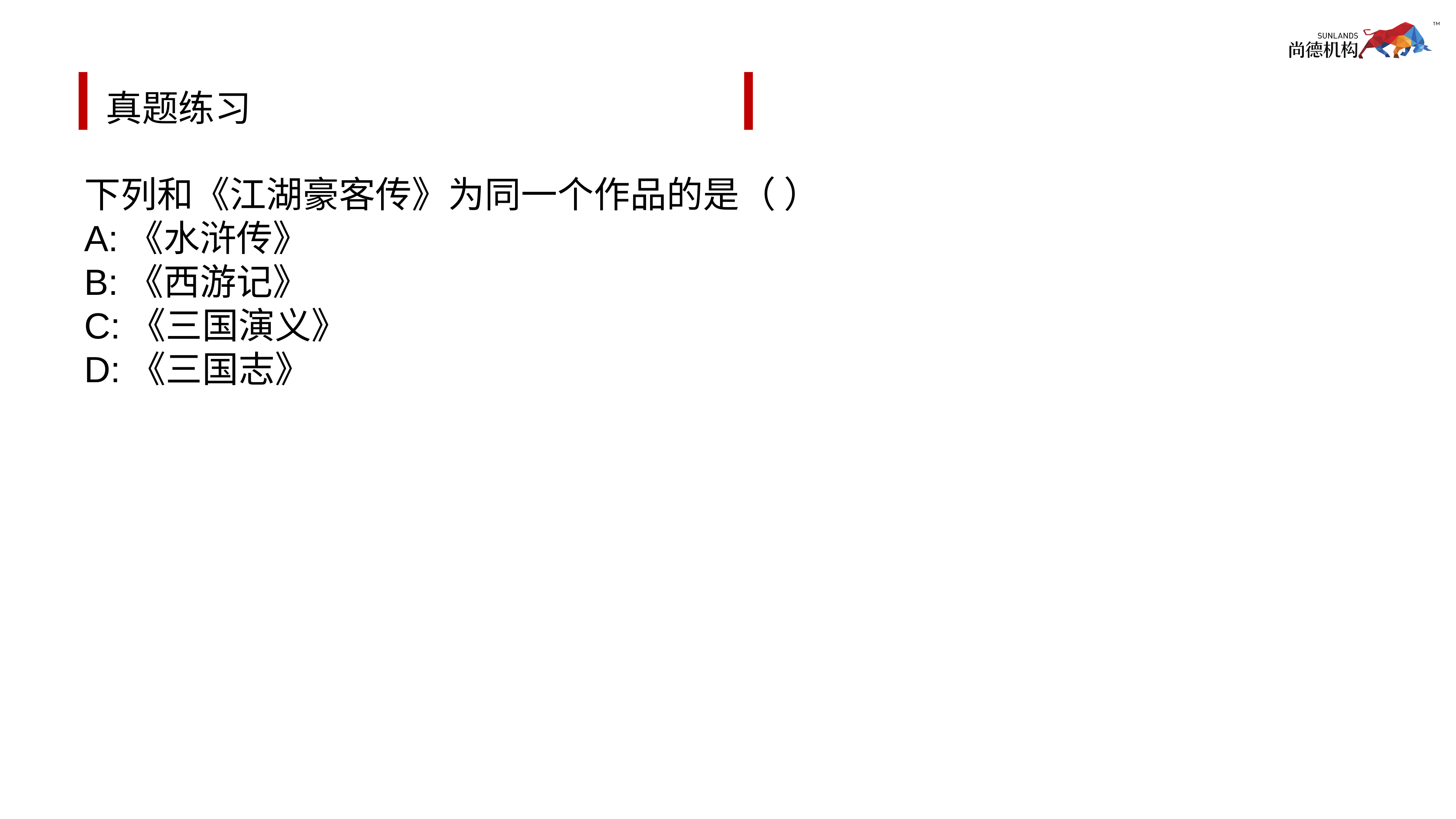

# 真题练习
下列和《江湖豪客传》为同一个作品的是（ ）
A:《水浒传》
B:《西游记》
C:《三国演义》
D:《三国志》